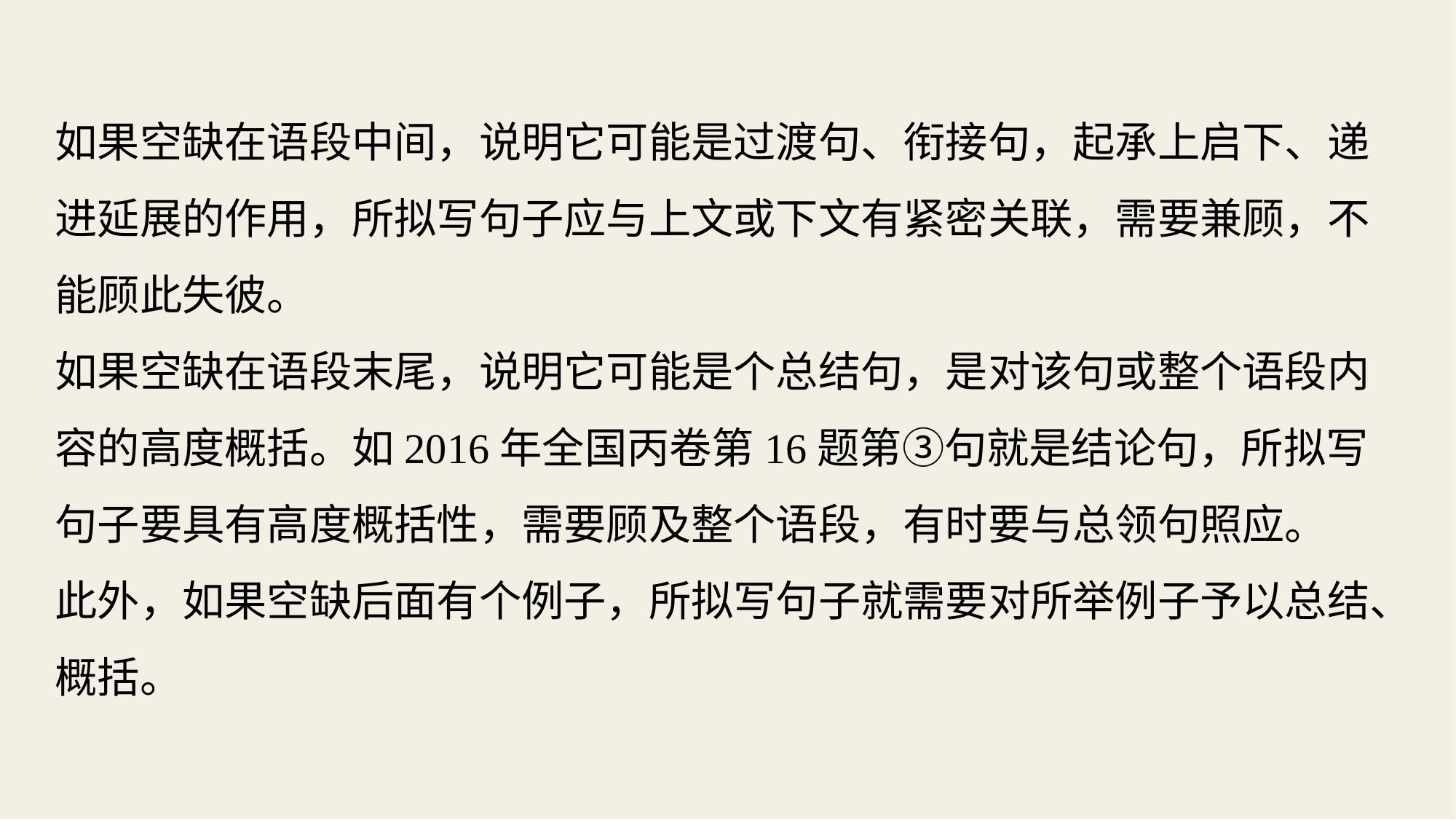

如果空缺在语段中间，说明它可能是过渡句、衔接句，起承上启下、递进延展的作用，所拟写句子应与上文或下文有紧密关联，需要兼顾，不能顾此失彼。
如果空缺在语段末尾，说明它可能是个总结句，是对该句或整个语段内容的高度概括。如2016年全国丙卷第16题第③句就是结论句，所拟写句子要具有高度概括性，需要顾及整个语段，有时要与总领句照应。
此外，如果空缺后面有个例子，所拟写句子就需要对所举例子予以总结、概括。